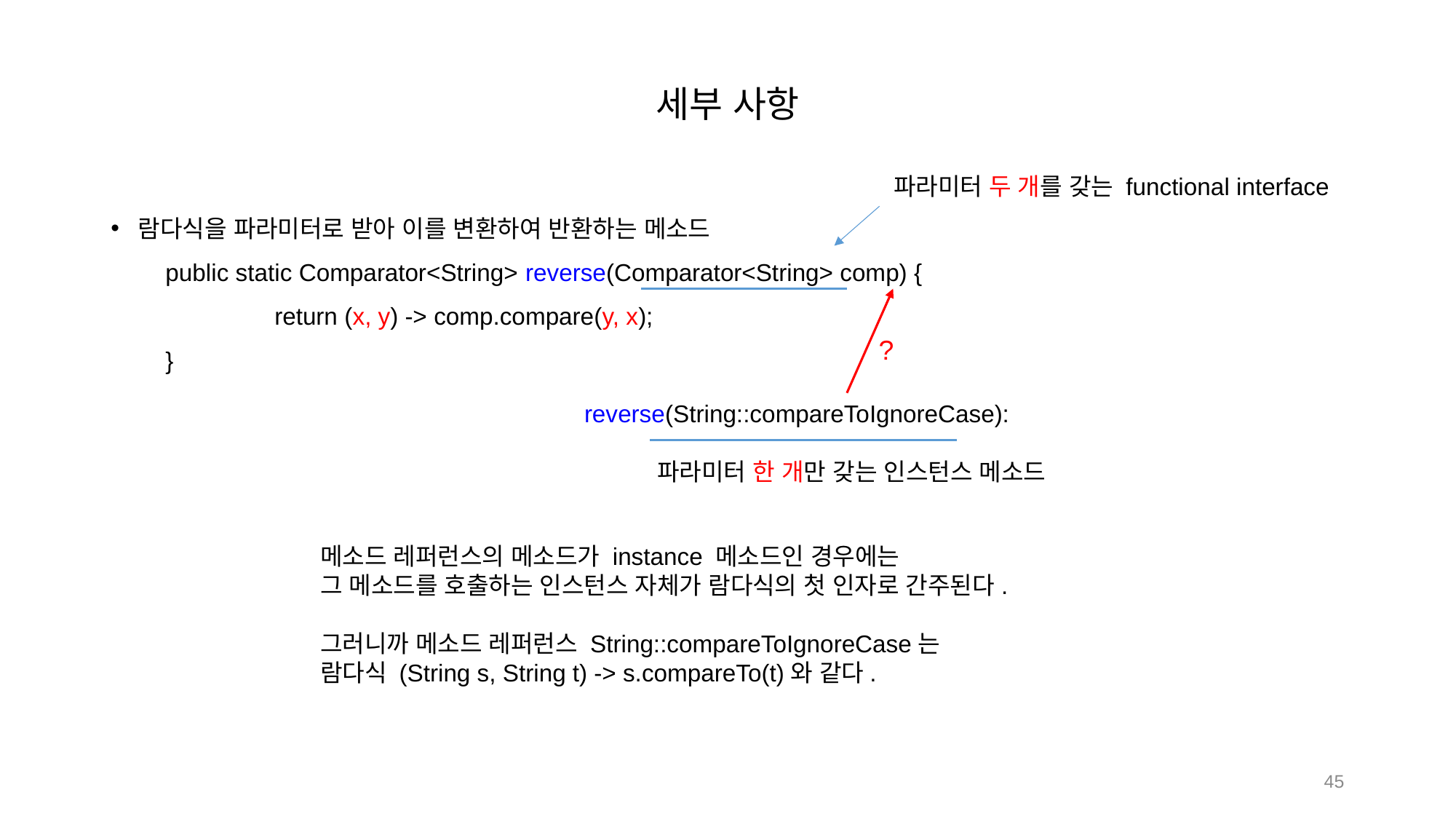

# 세부 사항
파라미터 두 개를 갖는 functional interface
람다식을 파라미터로 받아 이를 변환하여 반환하는 메소드
public static Comparator<String> reverse(Comparator<String> comp) {
	return (x, y) -> comp.compare(y, x);
}

?
reverse(String::compareToIgnoreCase):

          파라미터 한 개만 갖는 인스턴스 메소드
메소드 레퍼런스의 메소드가 instance 메소드인 경우에는
그 메소드를 호출하는 인스턴스 자체가 람다식의 첫 인자로 간주된다.

그러니까 메소드 레퍼런스 String::compareToIgnoreCase는
람다식 (String s, String t) -> s.compareTo(t)와 같다.
45